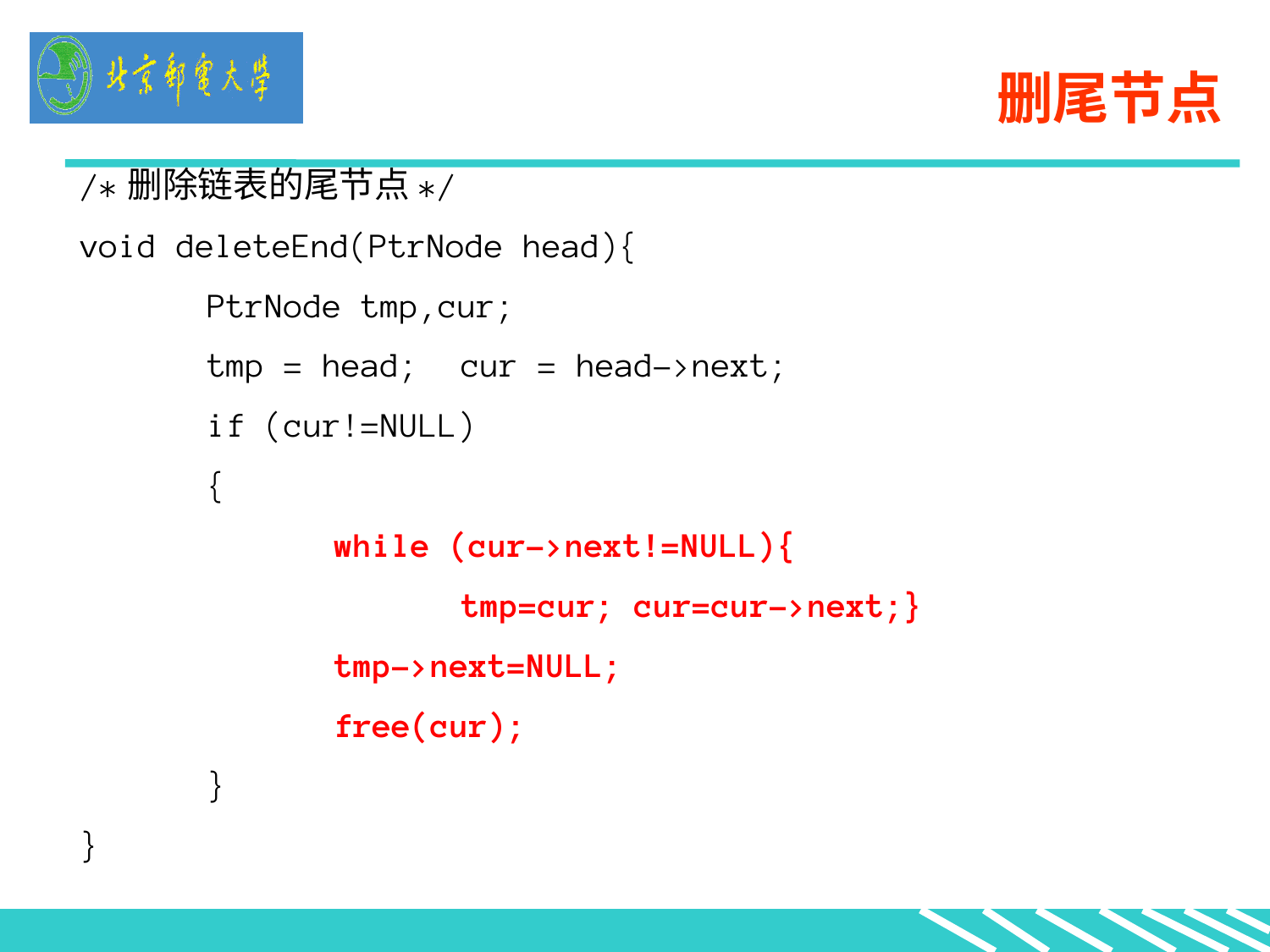

删尾节点
/*删除链表的尾节点*/
void deleteEnd(PtrNode head){
	PtrNode tmp,cur;
	tmp = head;	cur = head->next;
	if (cur!=NULL)
	{
		while (cur->next!=NULL){
			tmp=cur; cur=cur->next;}
		tmp->next=NULL;
		free(cur);
	}
}